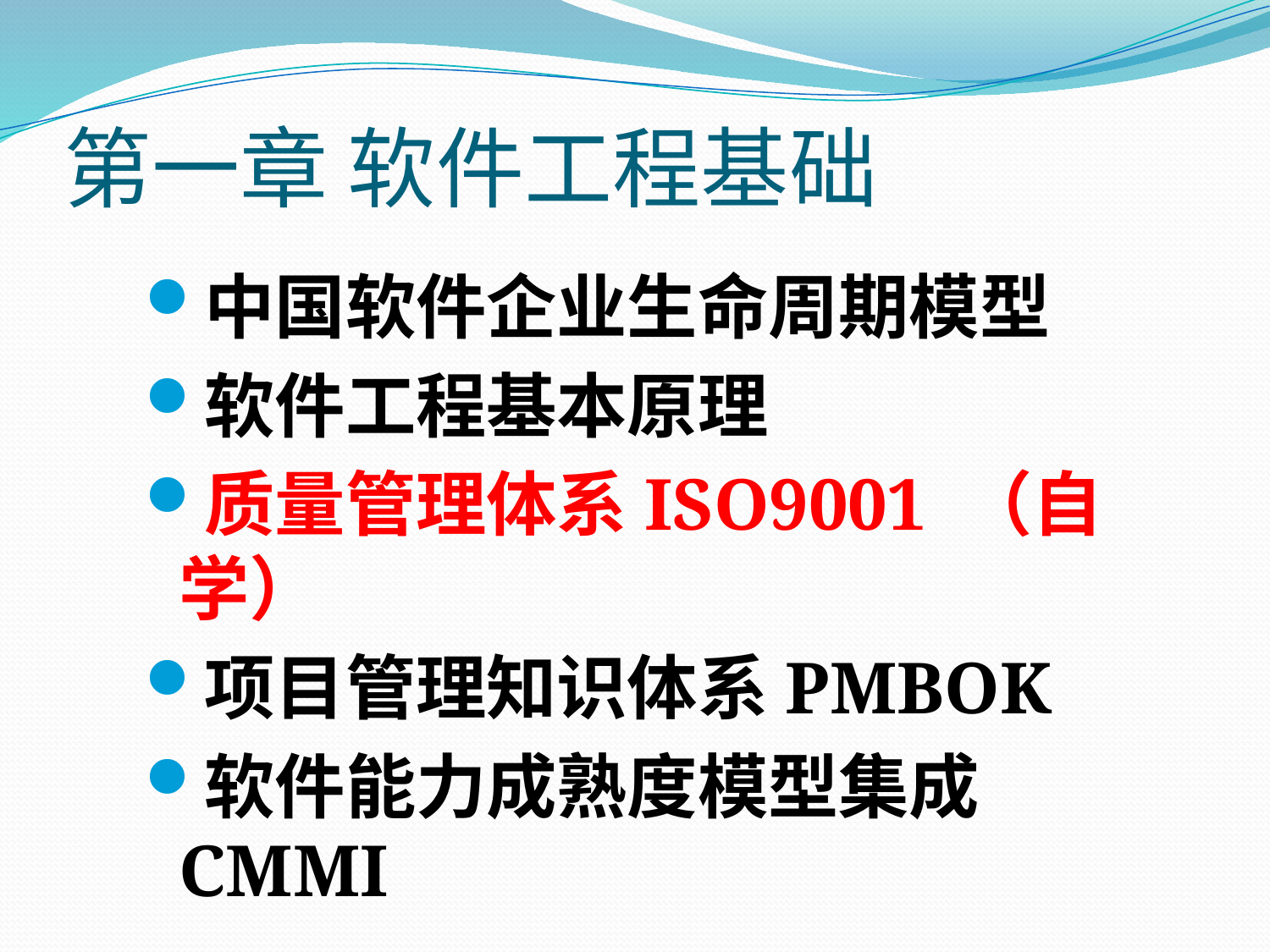

# 第一章 软件工程基础
中国软件企业生命周期模型
软件工程基本原理
质量管理体系ISO9001 （自学）
项目管理知识体系PMBOK
软件能力成熟度模型集成CMMI